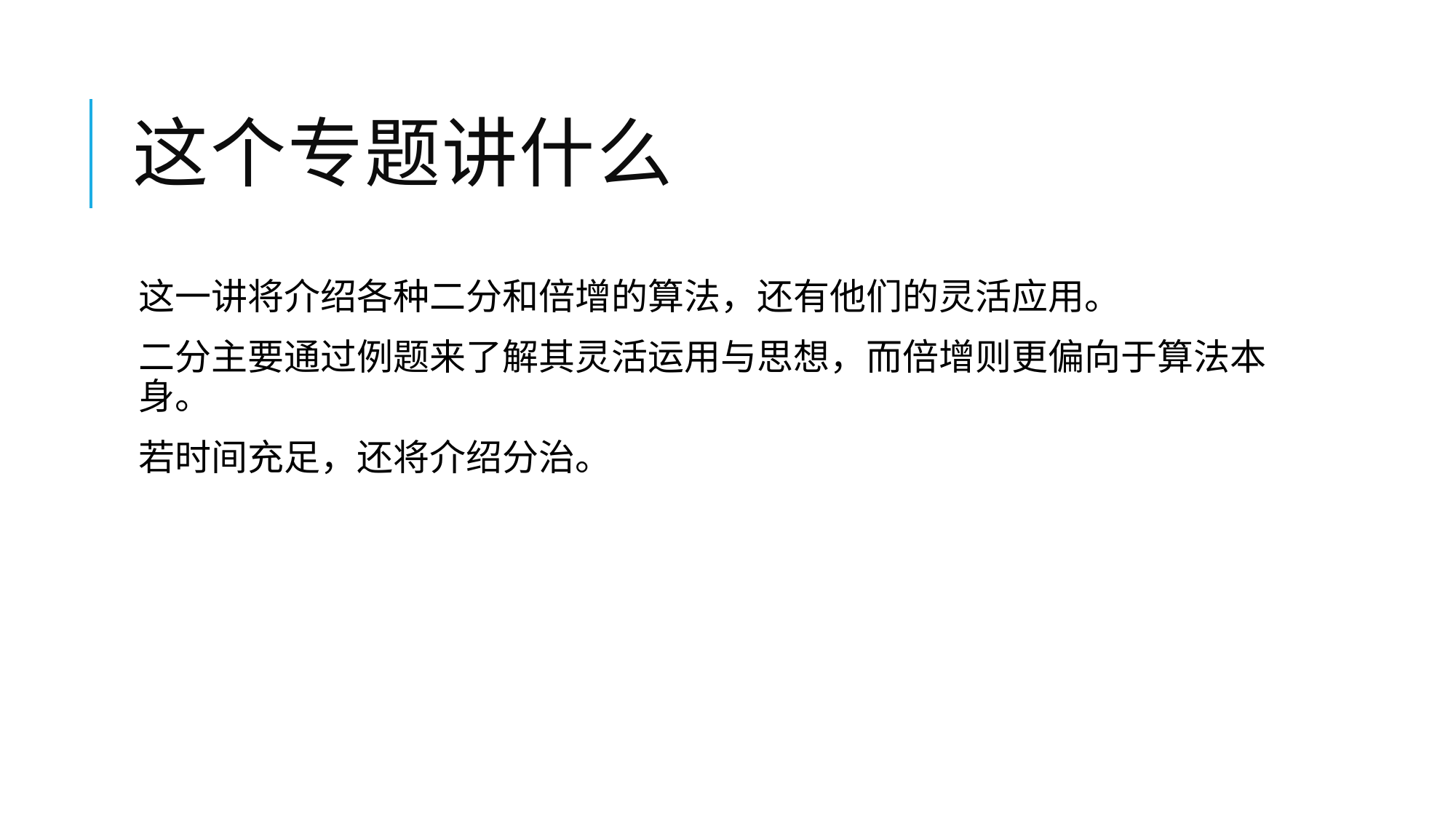

# 这个专题讲什么
这一讲将介绍各种二分和倍增的算法，还有他们的灵活应用。
二分主要通过例题来了解其灵活运用与思想，而倍增则更偏向于算法本身。
若时间充足，还将介绍分治。